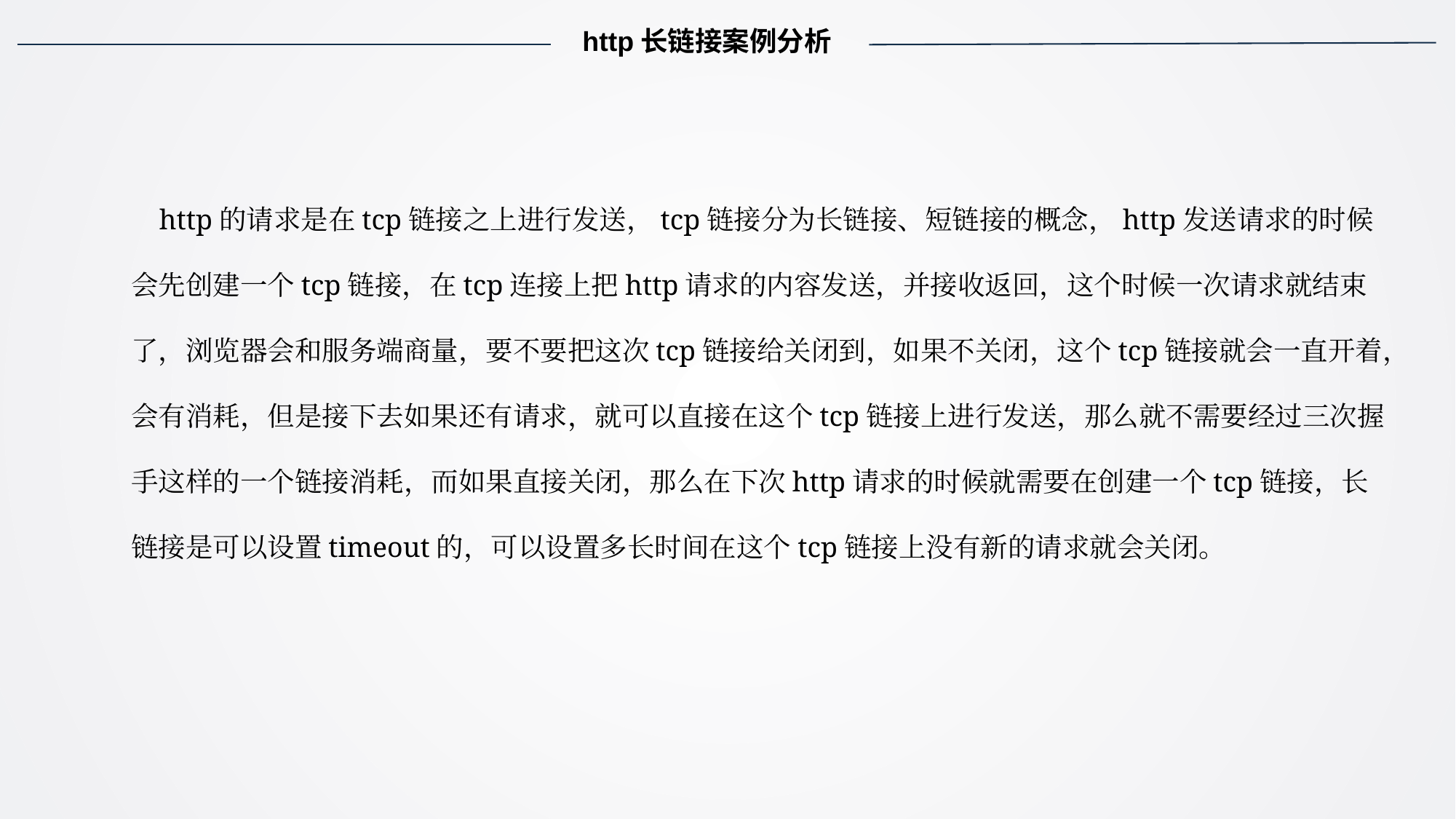

http长链接案例分析
    http的请求是在tcp链接之上进行发送，tcp链接分为长链接、短链接的概念，http发送请求的时候会先创建一个tcp链接，在tcp连接上把http请求的内容发送，并接收返回，这个时候一次请求就结束了，浏览器会和服务端商量，要不要把这次tcp链接给关闭到，如果不关闭，这个tcp链接就会一直开着，会有消耗，但是接下去如果还有请求，就可以直接在这个tcp链接上进行发送，那么就不需要经过三次握手这样的一个链接消耗，而如果直接关闭，那么在下次http请求的时候就需要在创建一个tcp链接，长链接是可以设置timeout的，可以设置多长时间在这个tcp链接上没有新的请求就会关闭。